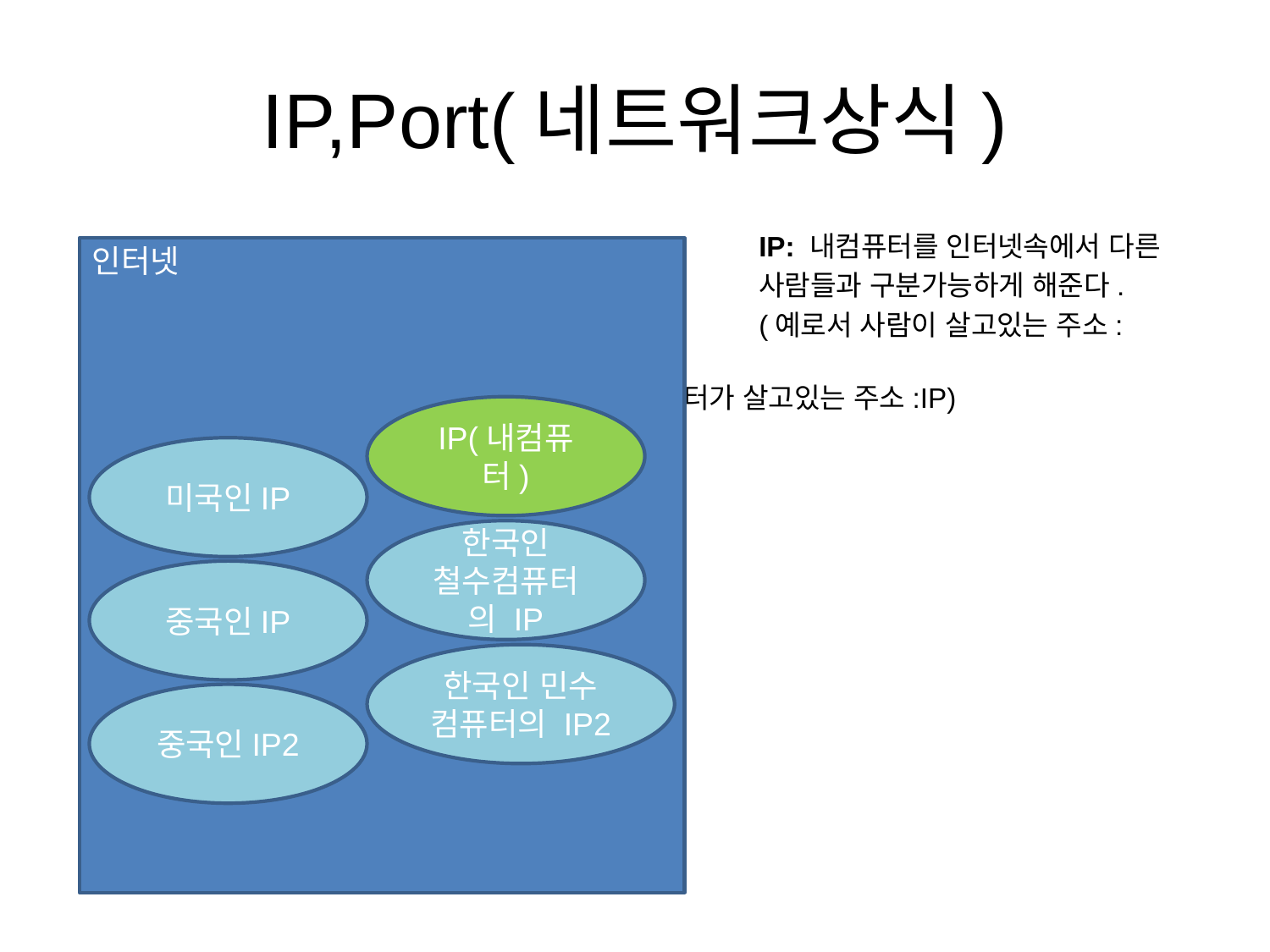

# IP,Port(네트워크상식)
						IP: 내컴퓨터를 인터넷속에서 다른
						사람들과 구분가능하게 해준다.
						(예로서 사람이 살고있는 주소:집주소
                   				컴퓨터가 살고있는 주소:IP)

인터넷

IP(내컴퓨터)
미국인IP
한국인 철수컴퓨터의 IP
중국인IP
한국인 민수
컴퓨터의 IP2
중국인IP2